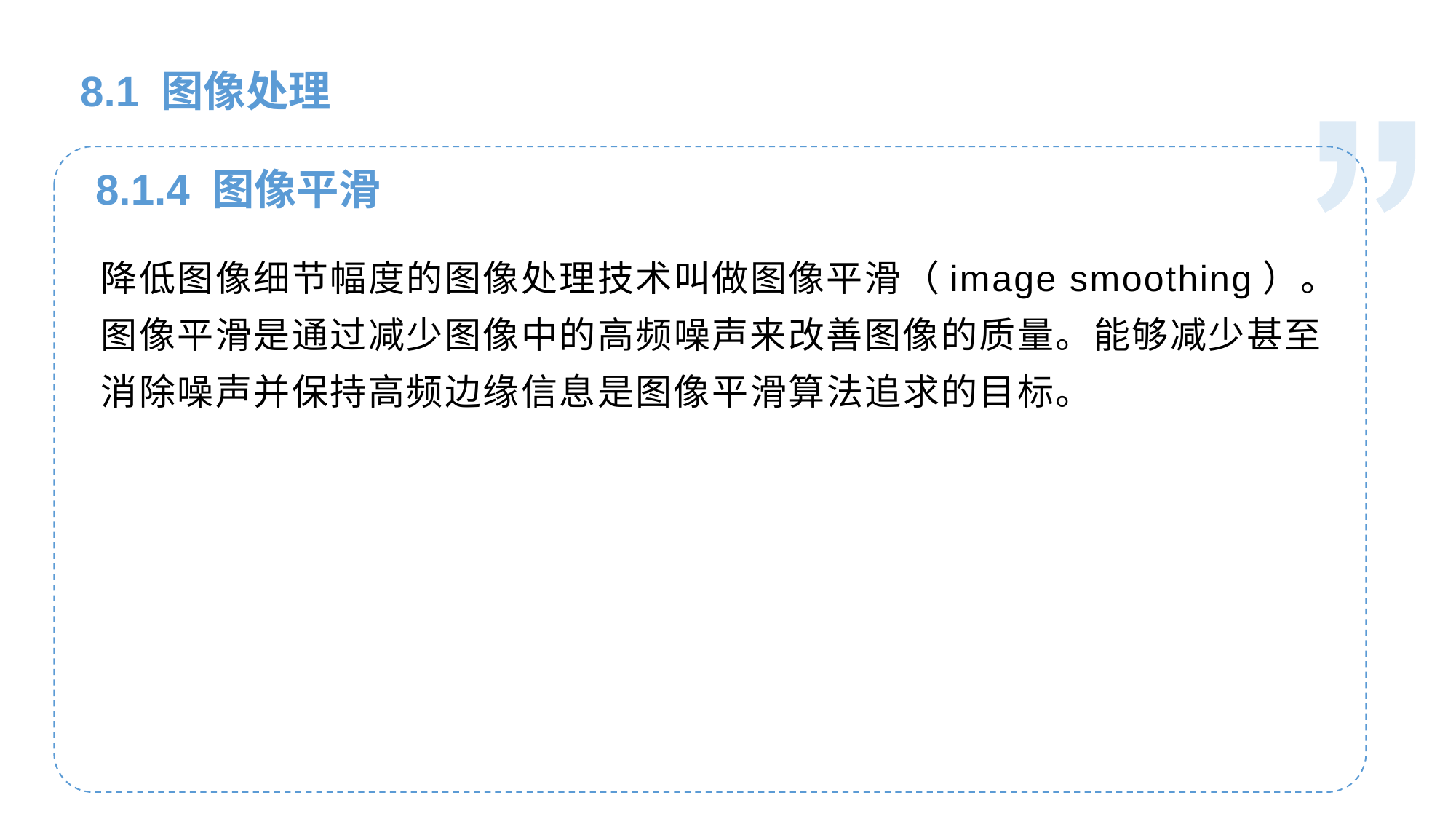

人工智能基础
8.1 图像处理

8.1.4 图像平滑
降低图像细节幅度的图像处理技术叫做图像平滑（image smoothing）。图像平滑是通过减少图像中的高频噪声来改善图像的质量。能够减少甚至消除噪声并保持高频边缘信息是图像平滑算法追求的目标。